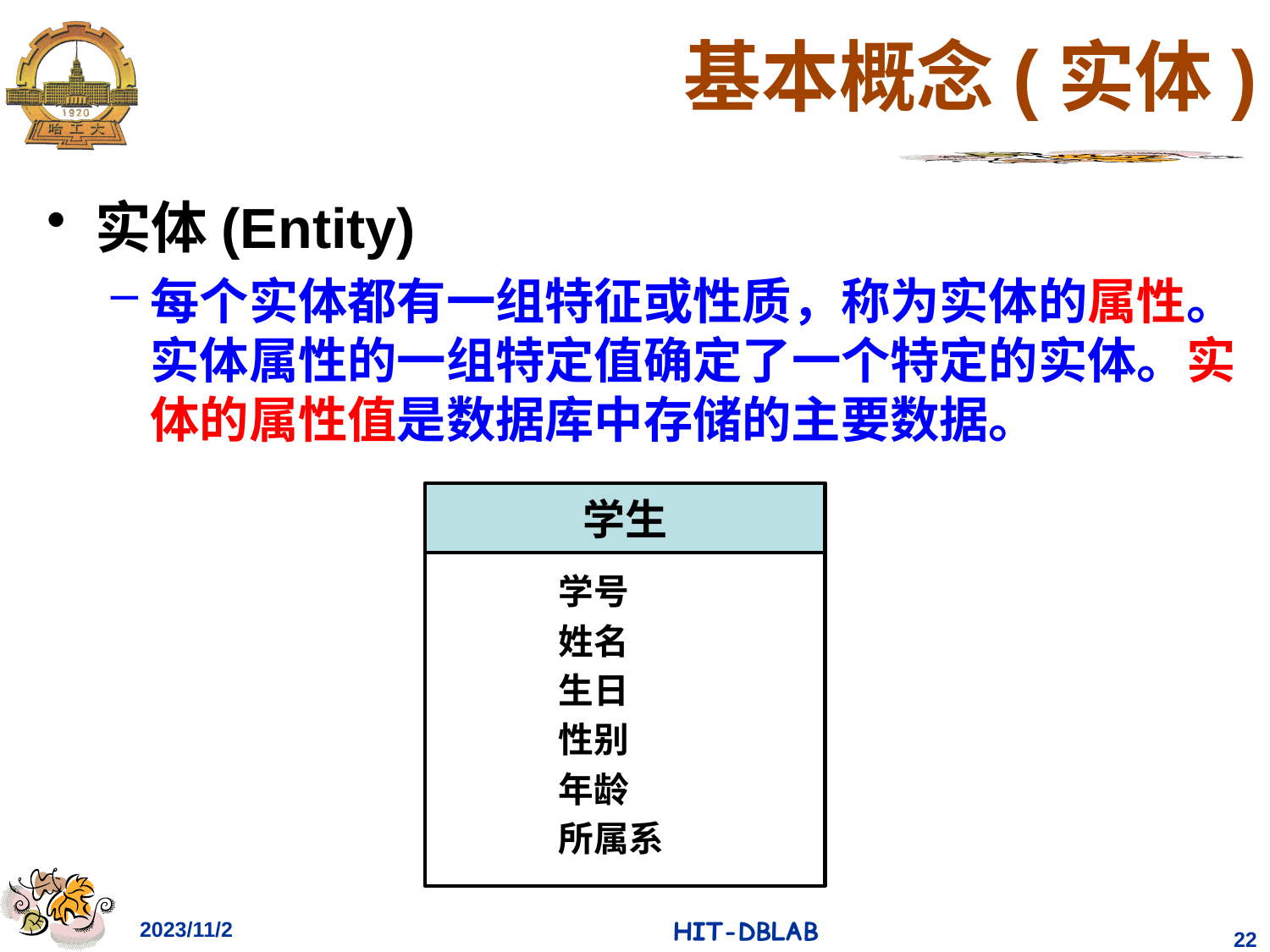

# 基本概念(实体)
实体(Entity)
每个实体都有一组特征或性质，称为实体的属性。实体属性的一组特定值确定了一个特定的实体。实体的属性值是数据库中存储的主要数据。
学生

学号
姓名
生日
性别
年龄
所属系
2023/11/2
HIT-DBLAB
22